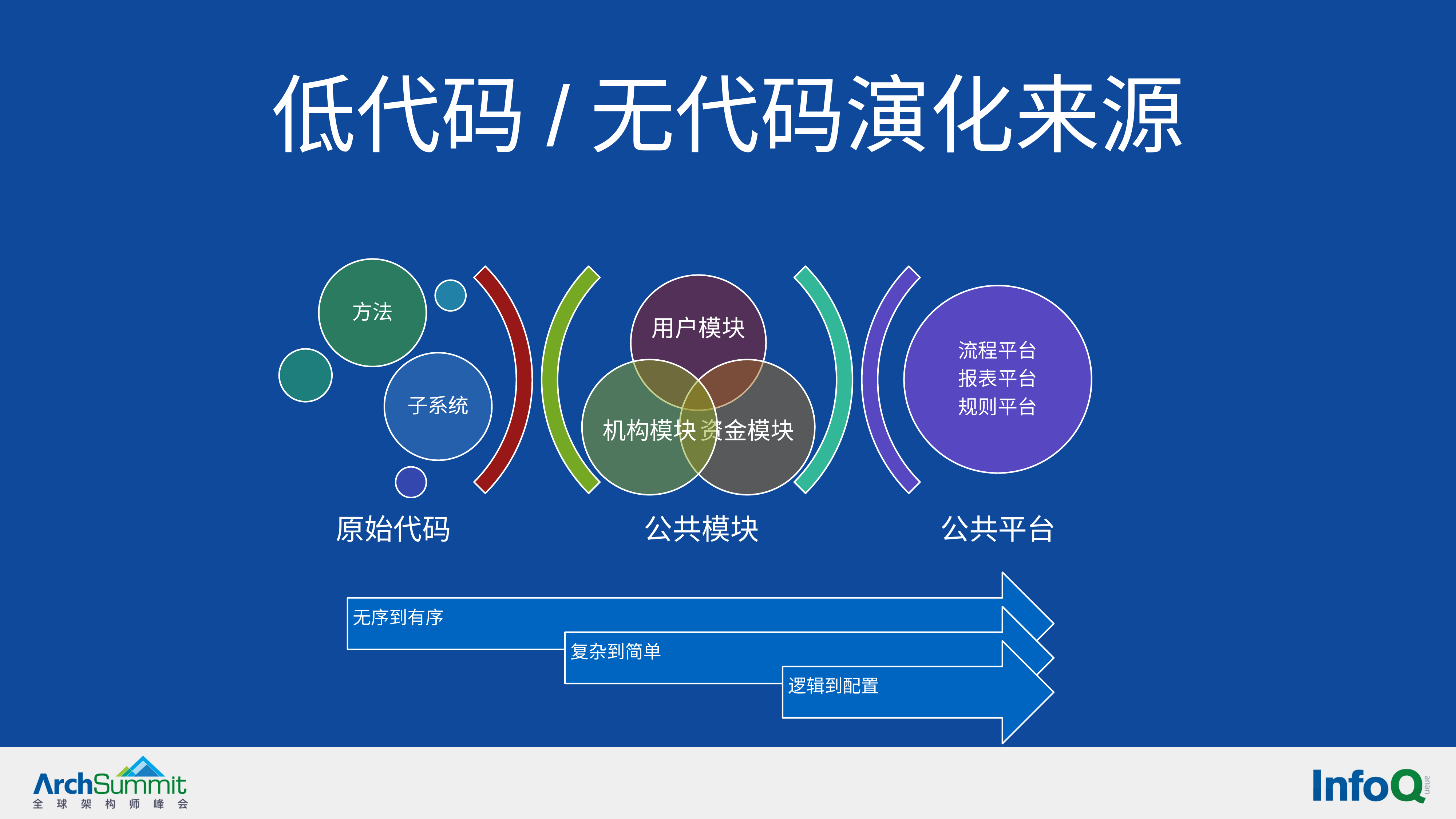

# 低代码/无代码演化来源
公共模块
公共平台
用户模块
资金模块
机构模块
方法
子系统
流程平台
报表平台
规则平台
原始代码
无序到有序
复杂到简单
逻辑到配置